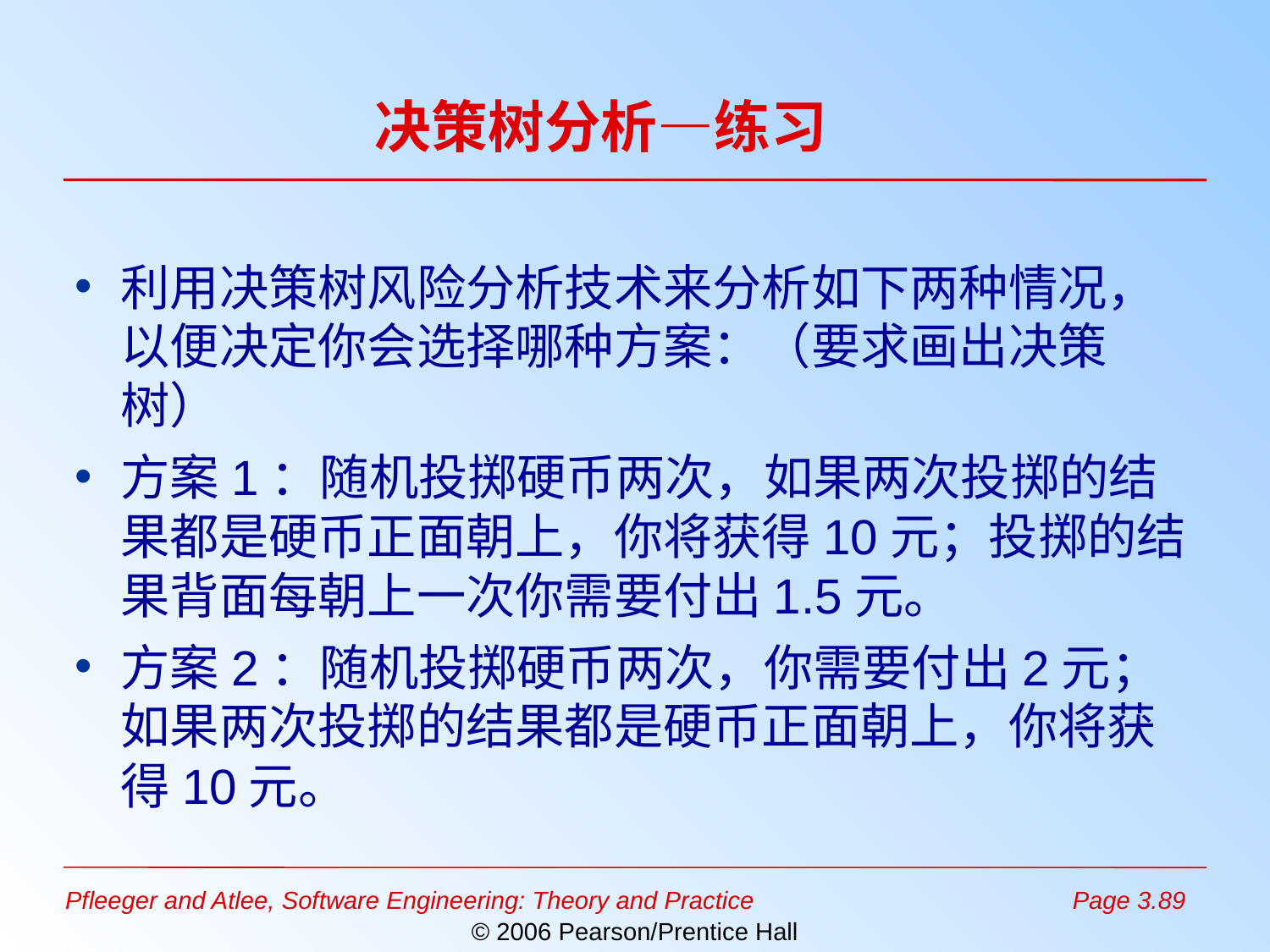

# 决策树分析—练习
利用决策树风险分析技术来分析如下两种情况，以便决定你会选择哪种方案：（要求画出决策树）
方案1：随机投掷硬币两次，如果两次投掷的结果都是硬币正面朝上，你将获得10元；投掷的结果背面每朝上一次你需要付出1.5元。
方案2：随机投掷硬币两次，你需要付出2元；如果两次投掷的结果都是硬币正面朝上，你将获得10元。